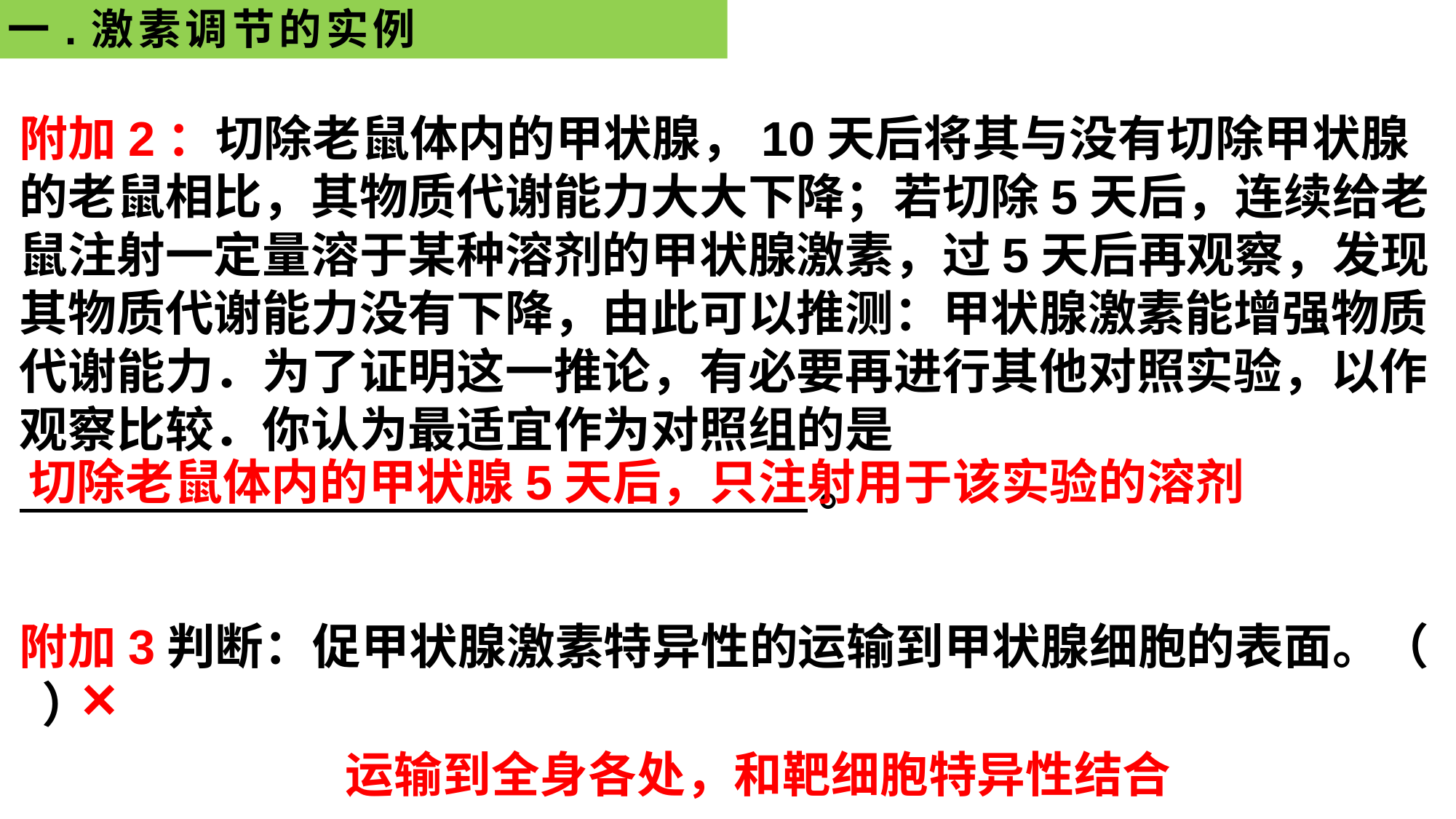

一.激素调节的实例
附加2：切除老鼠体内的甲状腺，10天后将其与没有切除甲状腺的老鼠相比，其物质代谢能力大大下降；若切除5天后，连续给老鼠注射一定量溶于某种溶剂的甲状腺激素，过5天后再观察，发现其物质代谢能力没有下降，由此可以推测：甲状腺激素能增强物质代谢能力．为了证明这一推论，有必要再进行其他对照实验，以作观察比较．你认为最适宜作为对照组的是
                                                                       。
切除老鼠体内的甲状腺5天后，只注射用于该实验的溶剂
附加3判断：促甲状腺激素特异性的运输到甲状腺细胞的表面。（    ）
×
运输到全身各处，和靶细胞特异性结合